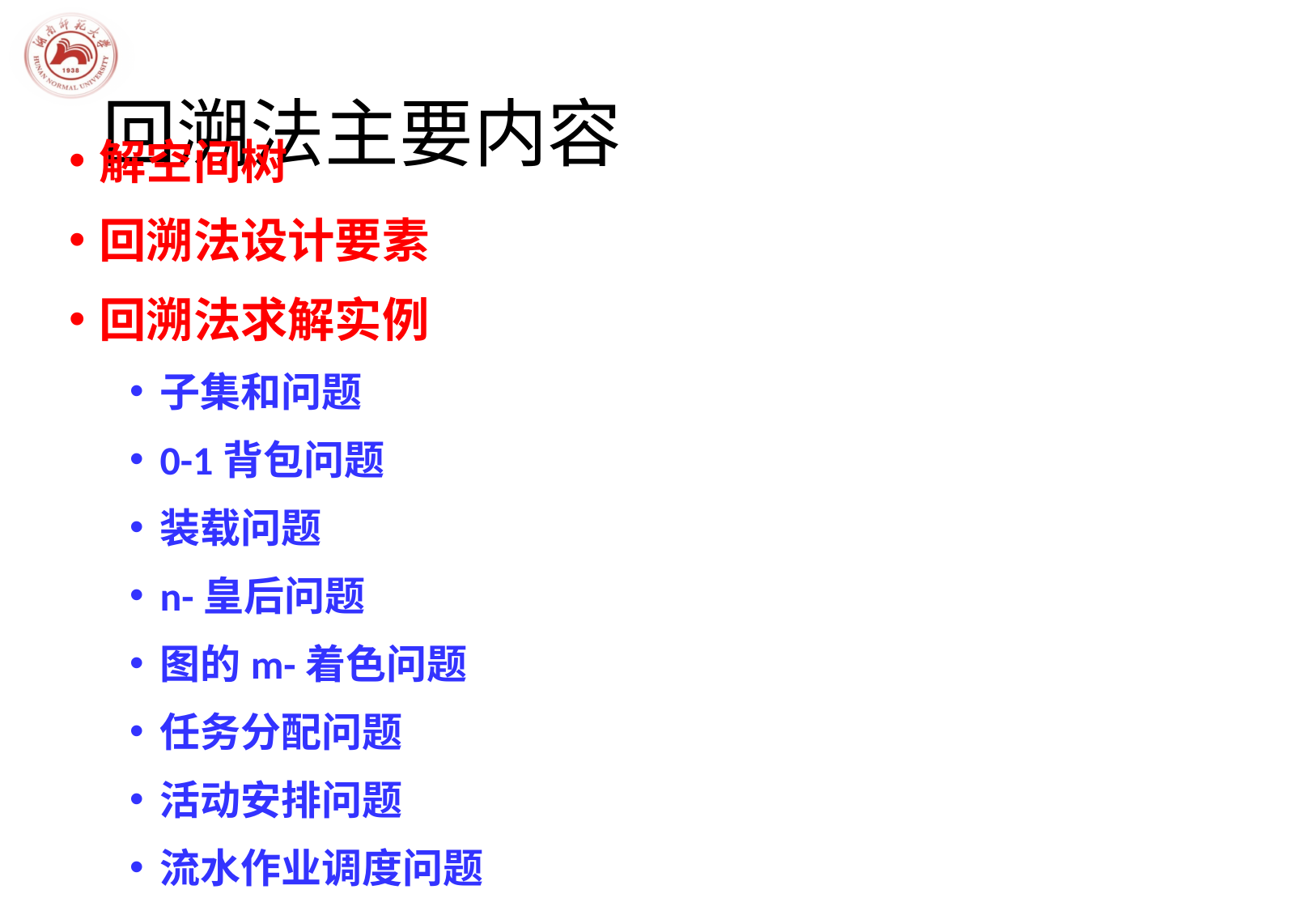

# 回溯法主要内容
解空间树
回溯法设计要素
回溯法求解实例
子集和问题
0-1背包问题
装载问题
n-皇后问题
图的m-着色问题
任务分配问题
活动安排问题
流水作业调度问题